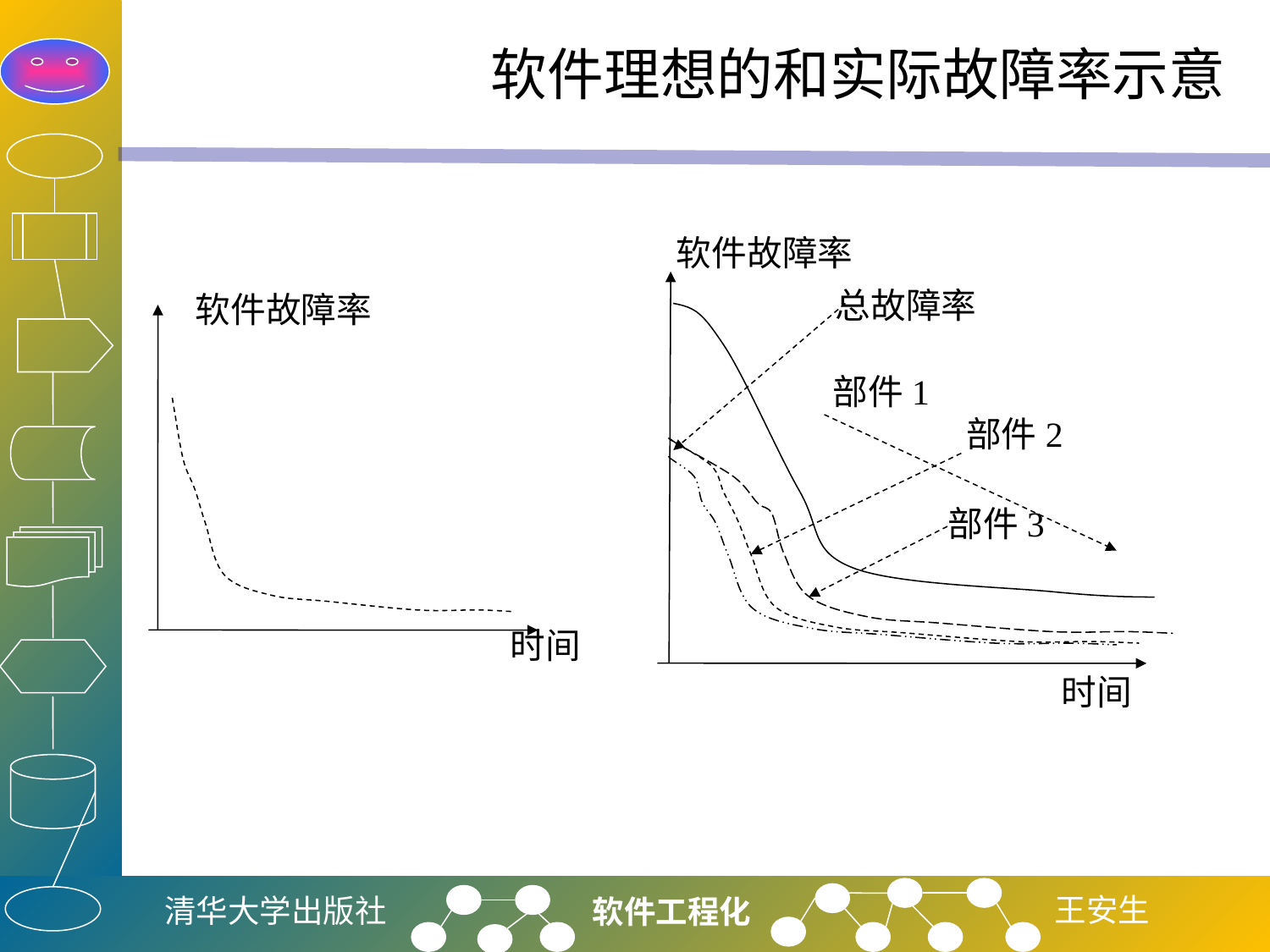

# 软件理想的和实际故障率示意

软件故障率

时间

总故障率
软件故障率

部件1

部件2

部件3
时间